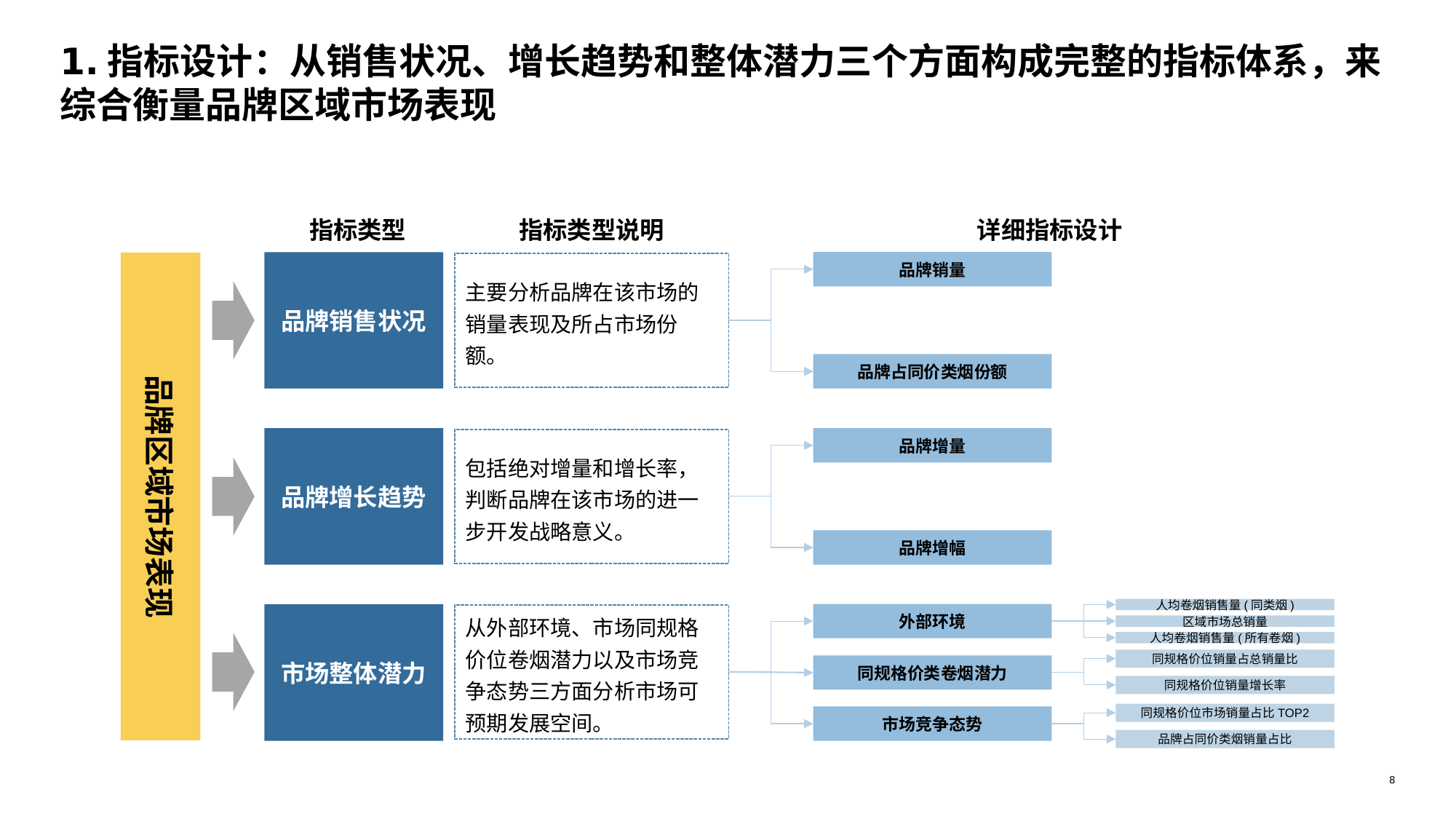

# 1.指标设计：从销售状况、增长趋势和整体潜力三个方面构成完整的指标体系，来综合衡量品牌区域市场表现
指标类型
指标类型说明
详细指标设计
品牌销售状况
品牌销量
品牌区域市场表现
主要分析品牌在该市场的销量表现及所占市场份额。

品牌占同价类烟份额
品牌增长趋势
品牌增量
包括绝对增量和增长率，判断品牌在该市场的进一步开发战略意义。

品牌增幅
人均卷烟销售量(同类烟)
区域市场总销量
人均卷烟销售量(所有卷烟)
外部环境
市场整体潜力
从外部环境、市场同规格价位卷烟潜力以及市场竞争态势三方面分析市场可预期发展空间。

同规格价位销量占总销量比
同规格价位销量增长率
同规格价类卷烟潜力
同规格价位市场销量占比TOP2
品牌占同价类烟销量占比
市场竞争态势